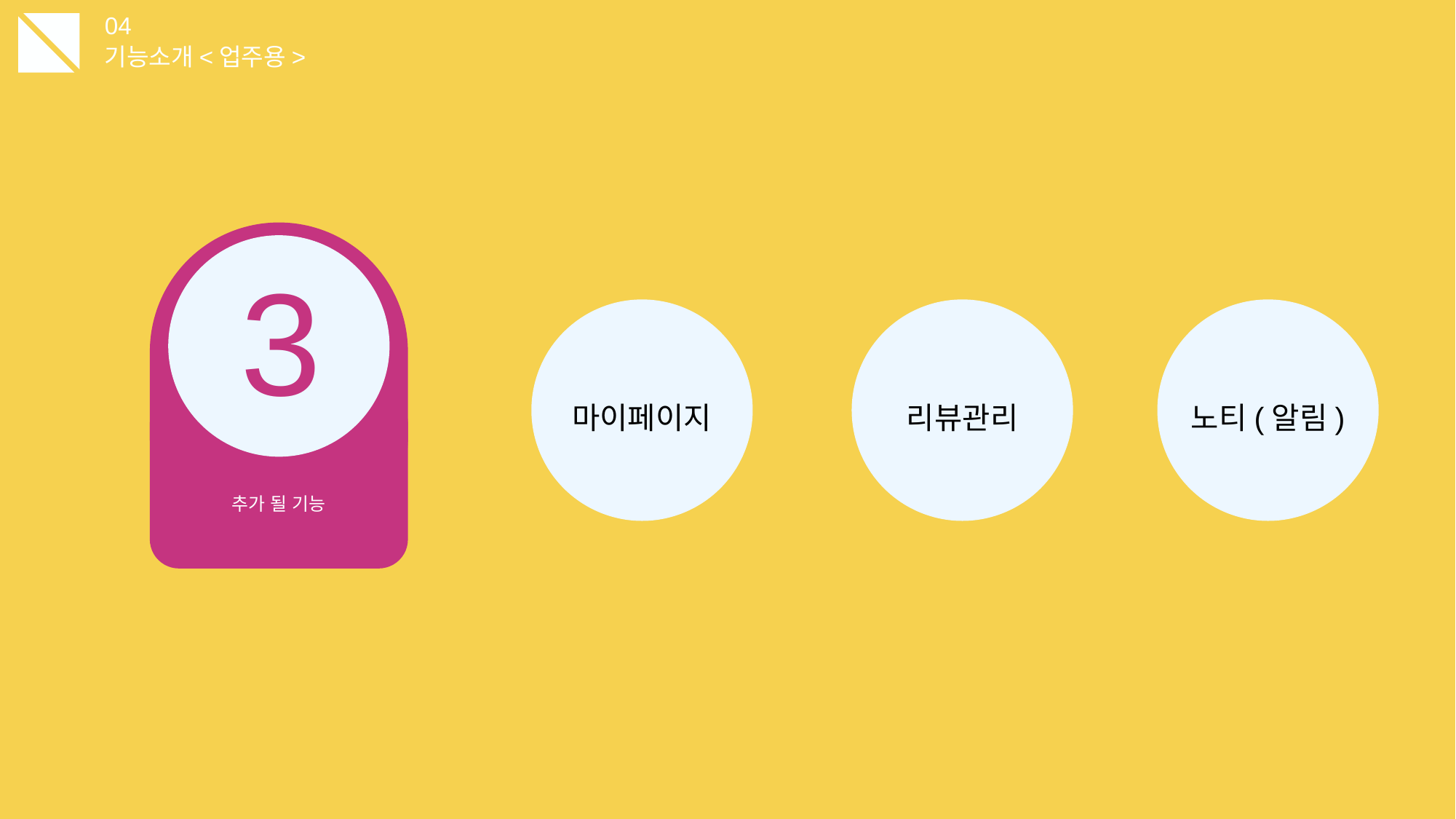

04

기능소개<업주용>

3

마이페이지
리뷰관리
노티(알림)
추가 될 기능